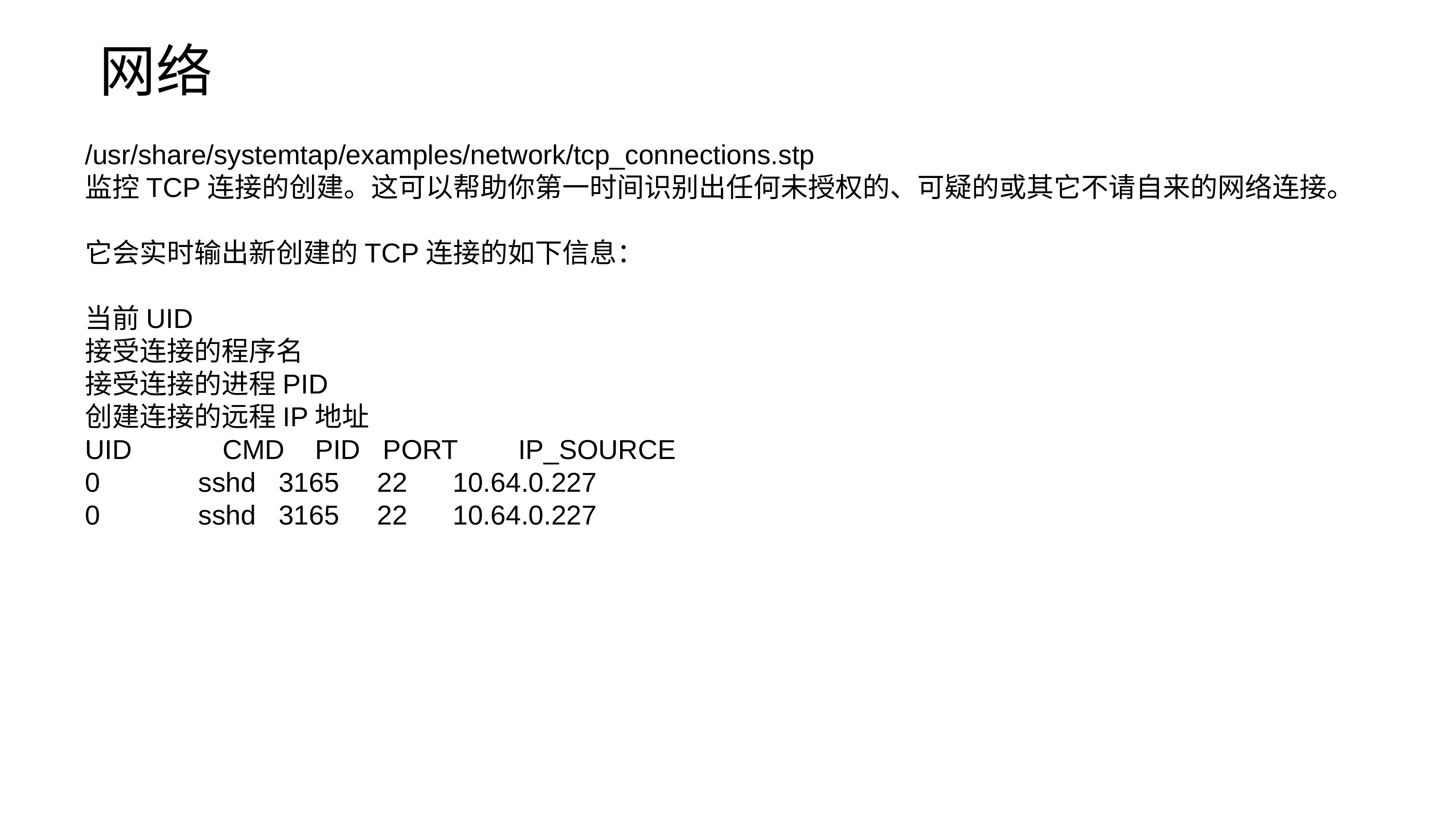

网络
/usr/share/systemtap/examples/network/tcp_connections.stp
监控TCP连接的创建。这可以帮助你第一时间识别出任何未授权的、可疑的或其它不请自来的网络连接。

它会实时输出新创建的TCP连接的如下信息：

当前UID
接受连接的程序名
接受连接的进程PID
创建连接的远程IP地址
UID            CMD    PID   PORT        IP_SOURCE
0             sshd   3165     22      10.64.0.227
0             sshd   3165     22      10.64.0.227